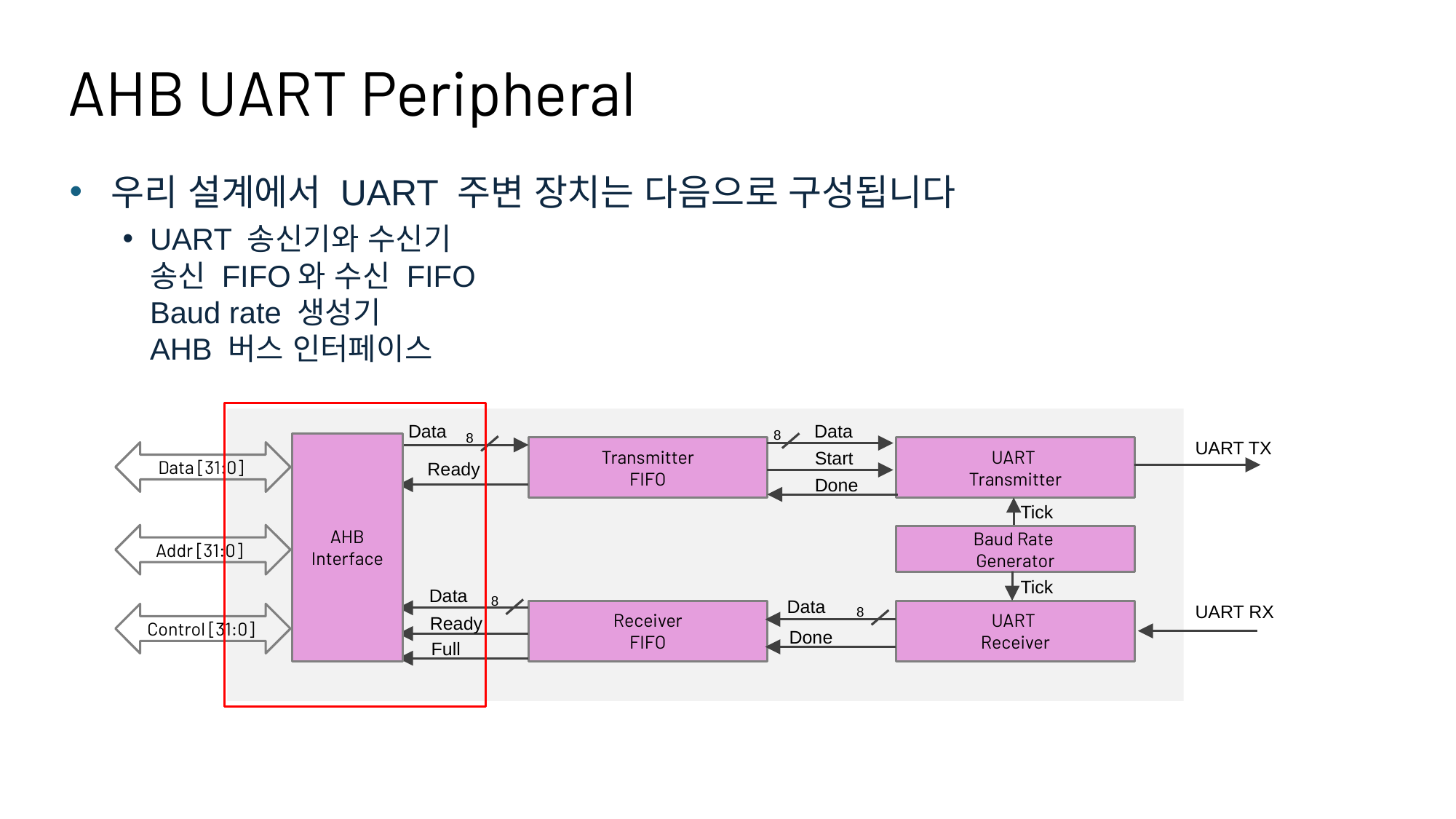

# AHB UART Peripheral
우리 설계에서 UART 주변 장치는 다음으로 구성됩니다
UART 송신기와 수신기
송신 FIFO와 수신 FIFO
Baud rate 생성기
AHB 버스 인터페이스

Data
Data
8
8
UART TX
AHB
Interface
Transmitter
FIFO
UART
Transmitter
Start
Data [31:0]
Ready
Done
Tick
Addr [31:0]
Baud Rate
Generator
Tick
Data
8
Data
UART RX
8
Receiver
FIFO
UART
Receiver
Control [31:0]
Ready
Done
Full